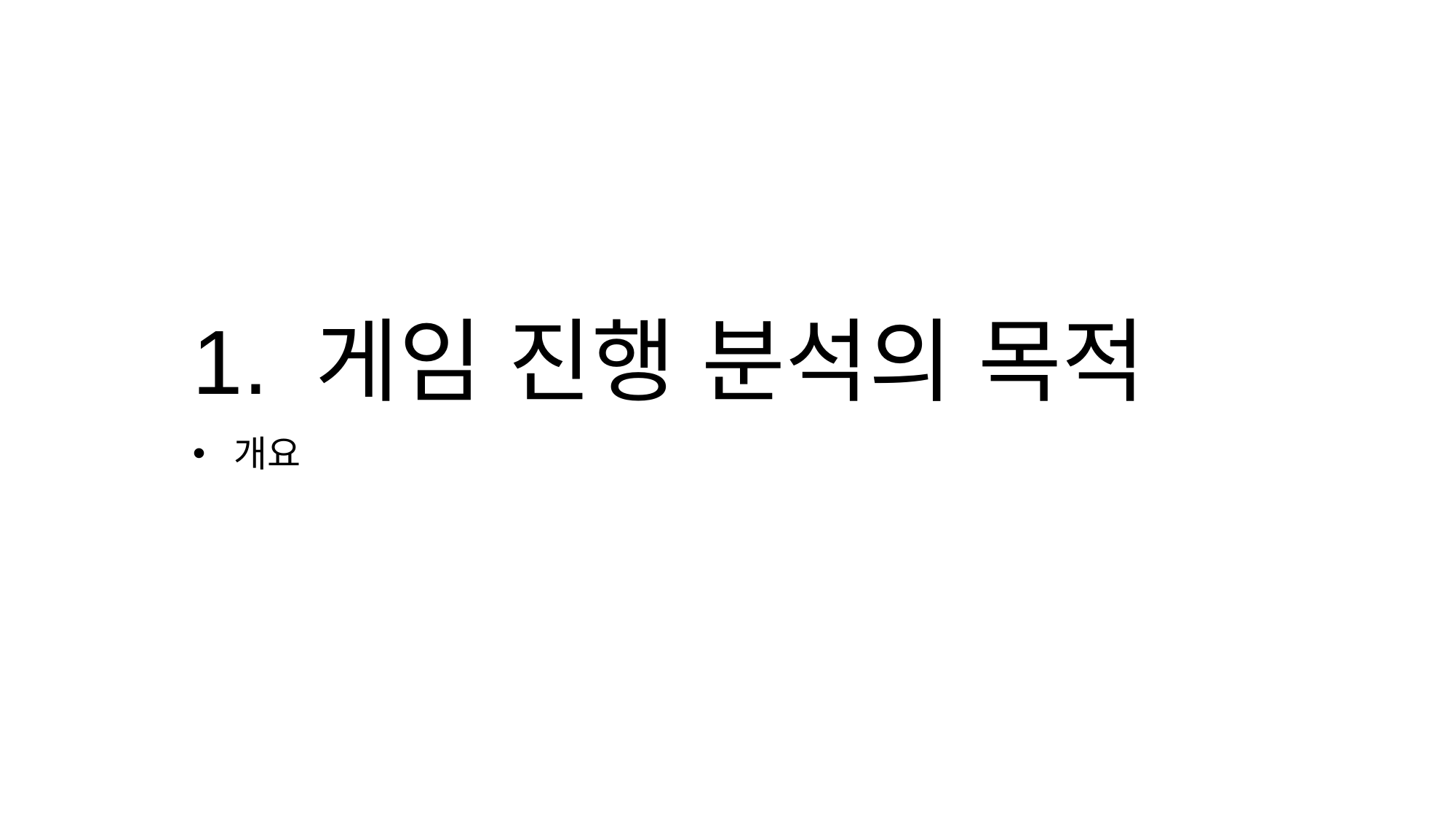

# 1. 게임 진행 분석의 목적
개요